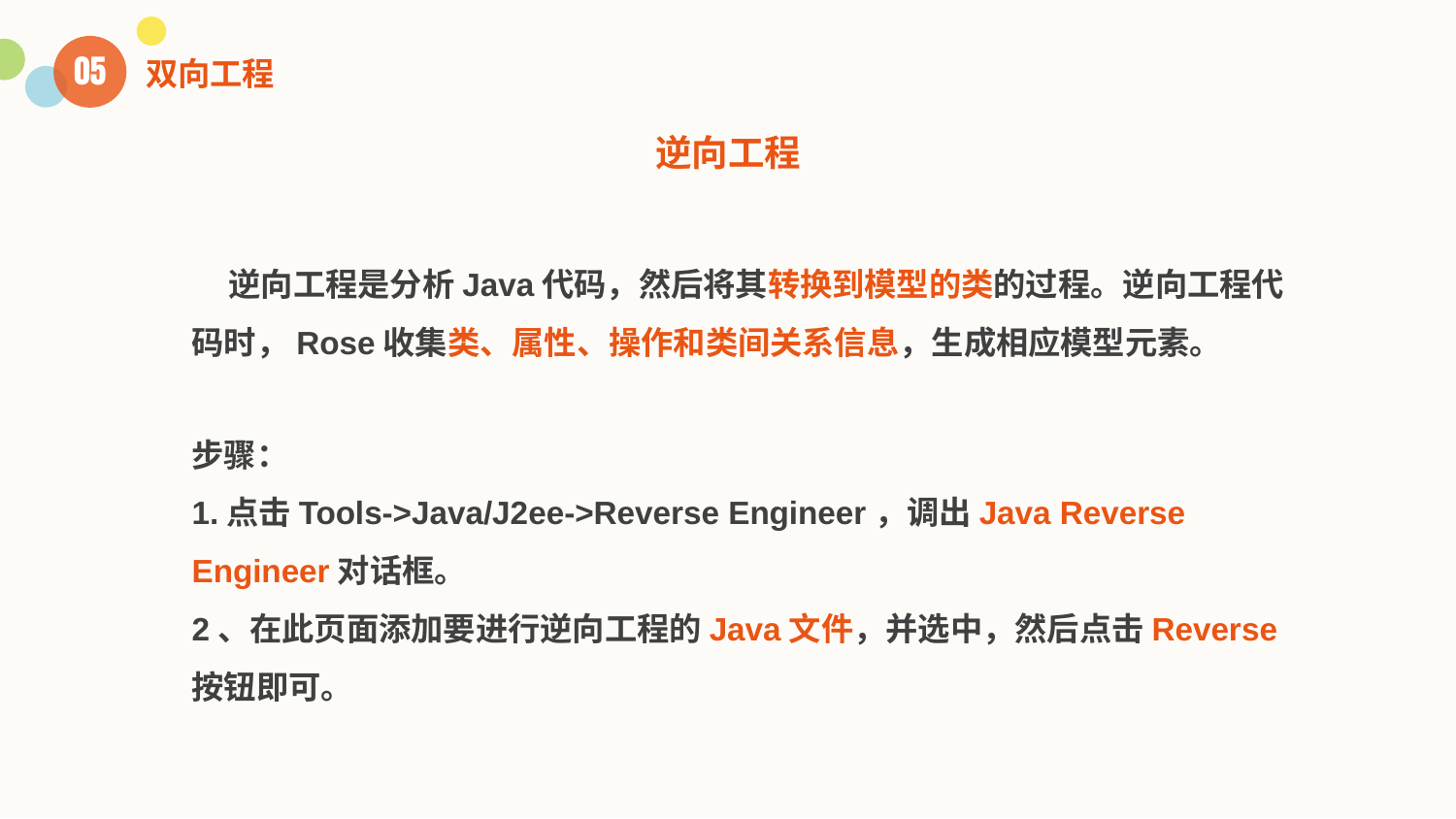

05
双向工程

逆向工程
    逆向工程是分析Java代码，然后将其转换到模型的类的过程。逆向工程代码时，Rose收集类、属性、操作和类间关系信息，生成相应模型元素。
步骤：
1.点击Tools->Java/J2ee->Reverse Engineer，调出Java Reverse Engineer对话框。
2、在此页面添加要进行逆向工程的Java文件，并选中，然后点击Reverse按钮即可。